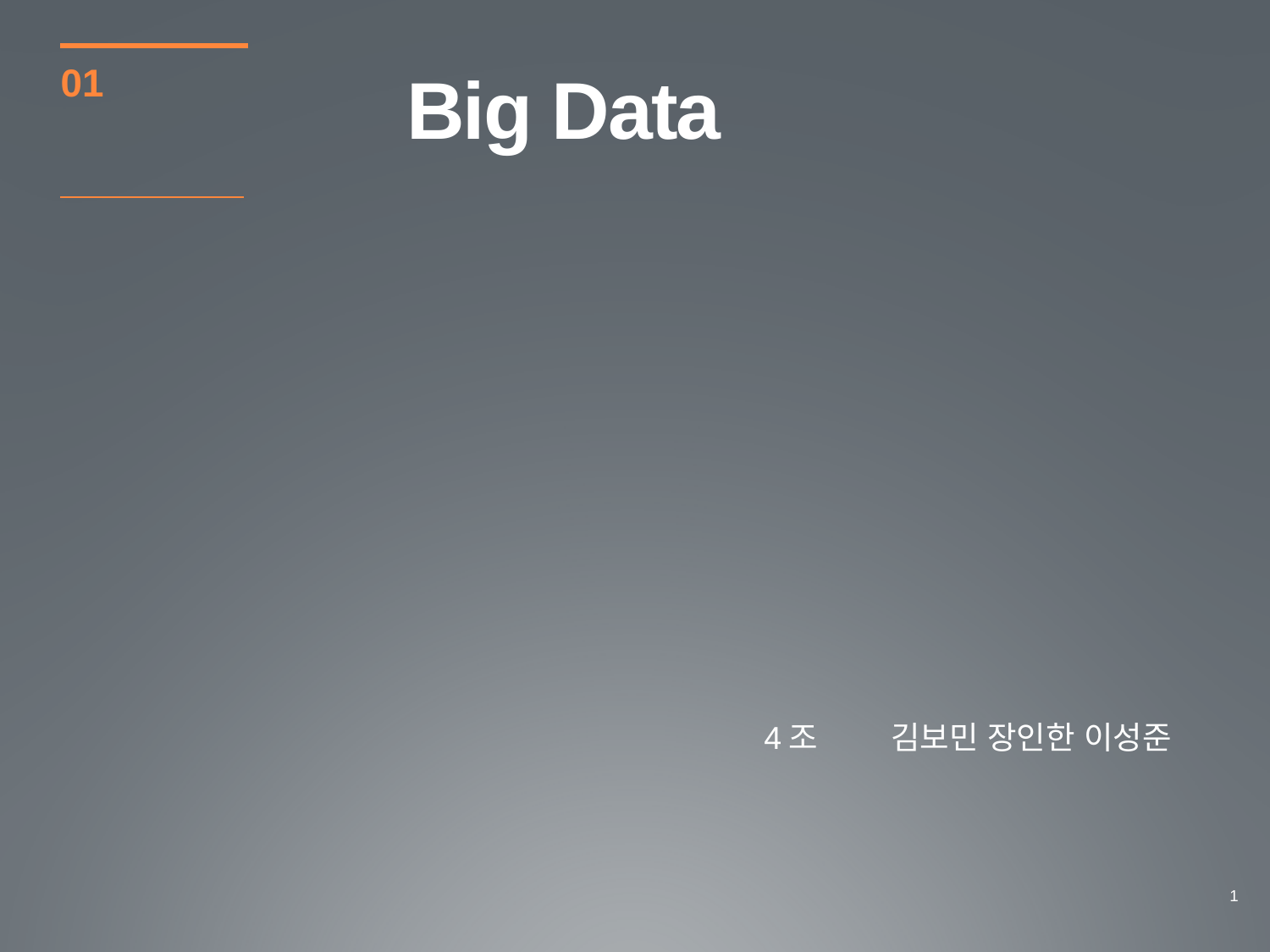

01
		Big Data

				4조	김보민 장인한 이성준